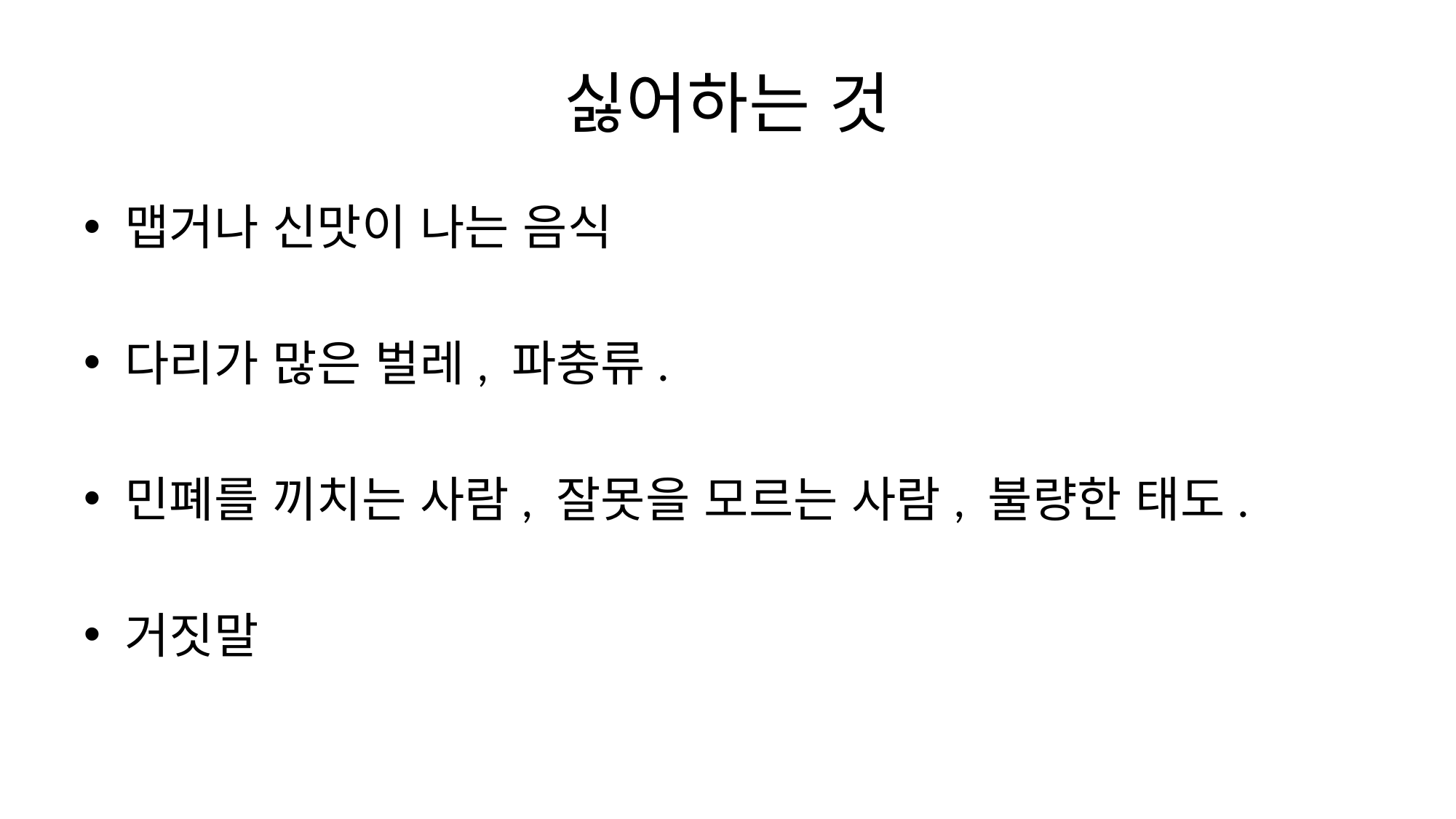

# 싫어하는 것
맵거나 신맛이 나는 음식

다리가 많은 벌레, 파충류.

민폐를 끼치는 사람, 잘못을 모르는 사람, 불량한 태도.

거짓말